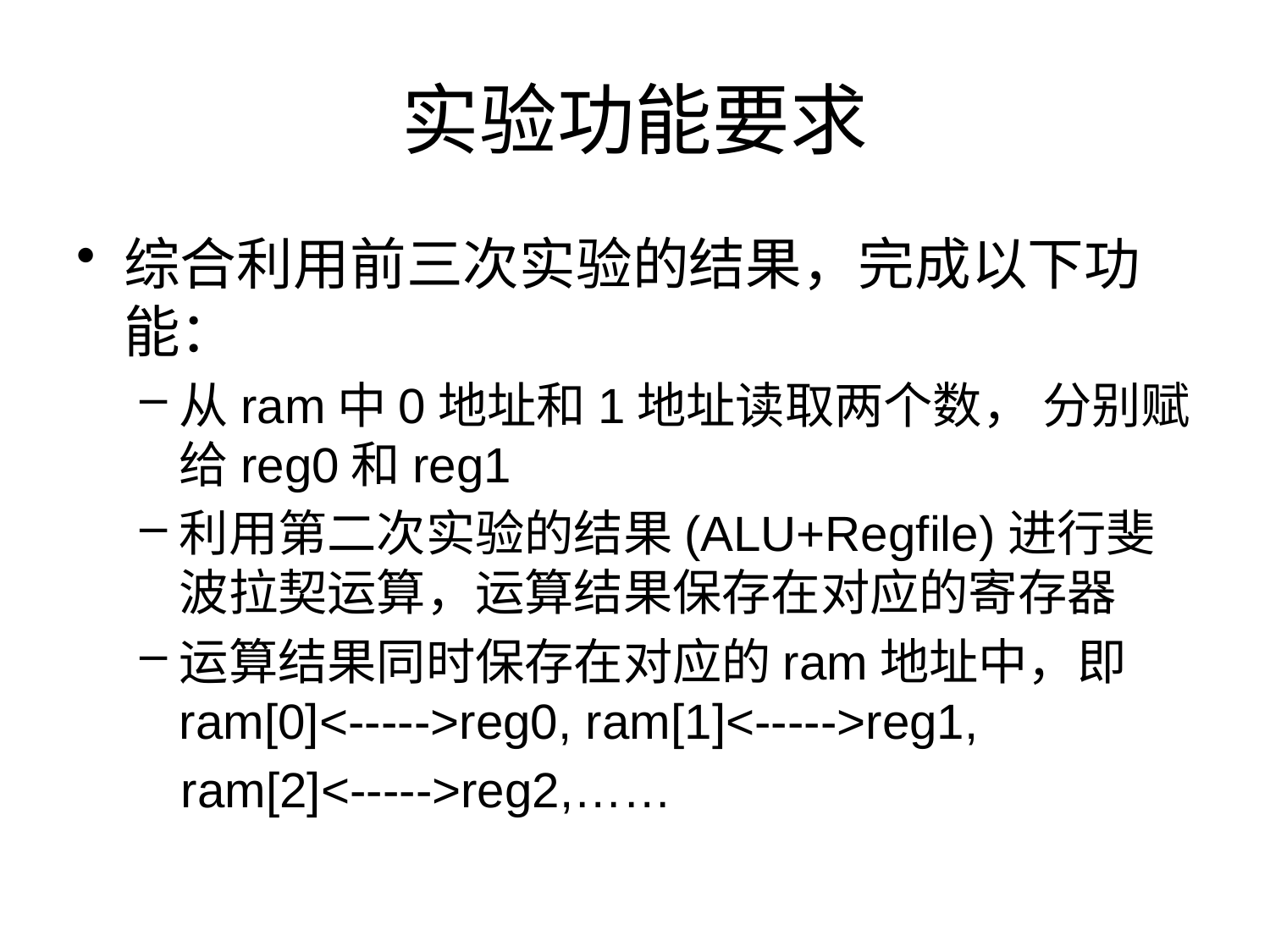

# 实验功能要求
综合利用前三次实验的结果，完成以下功能：
从ram中0地址和1地址读取两个数， 分别赋给reg0和reg1
利用第二次实验的结果(ALU+Regfile)进行斐波拉契运算，运算结果保存在对应的寄存器
运算结果同时保存在对应的ram地址中，即ram[0]<----->reg0, ram[1]<----->reg1,
   ram[2]<----->reg2,……